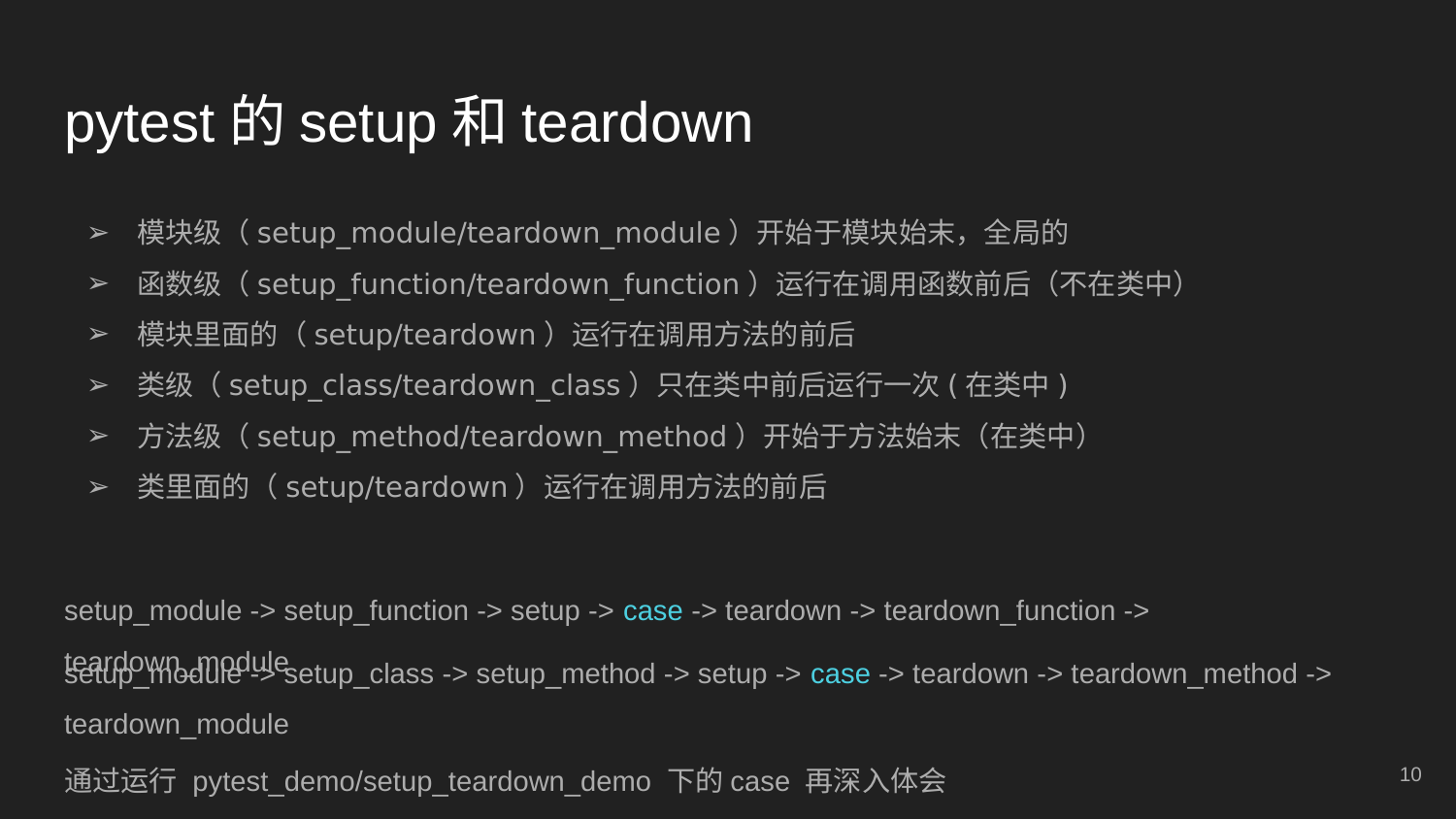

# pytest的setup和teardown
模块级（setup_module/teardown_module）开始于模块始末，全局的
函数级（setup_function/teardown_function）运行在调用函数前后（不在类中）
模块里面的（setup/teardown）运行在调用方法的前后
类级（setup_class/teardown_class）只在类中前后运行一次(在类中)
方法级（setup_method/teardown_method）开始于方法始末（在类中）
类里面的（setup/teardown）运行在调用方法的前后
setup_module -> setup_function -> setup -> case -> teardown -> teardown_function -> teardown_module
setup_module -> setup_class -> setup_method -> setup -> case -> teardown -> teardown_method -> teardown_module
通过运行 pytest_demo/setup_teardown_demo 下的case 再深入体会
10